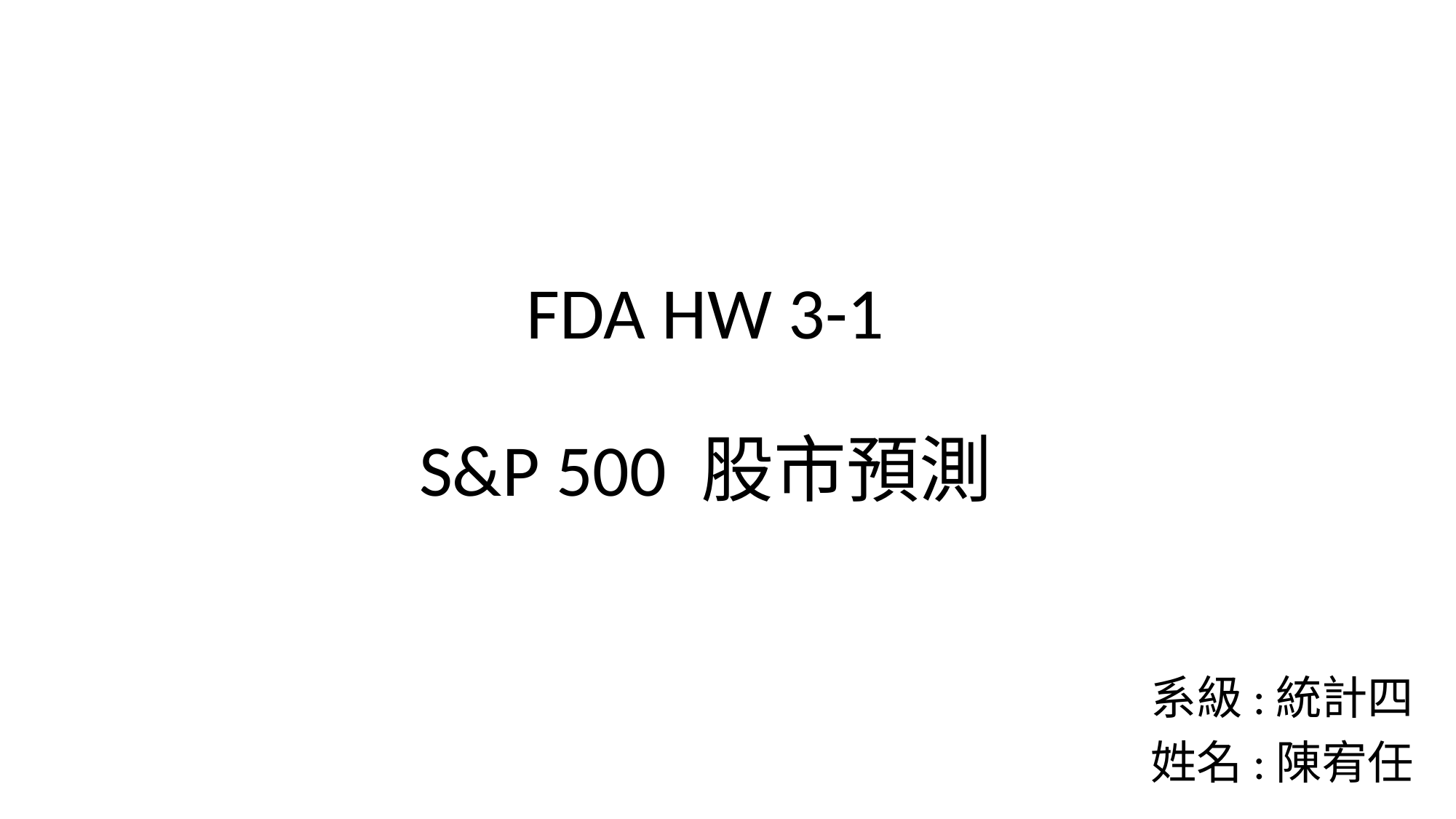

# FDA HW 3-1 S&P 500 股市預測
系級:統計四
姓名:陳宥任